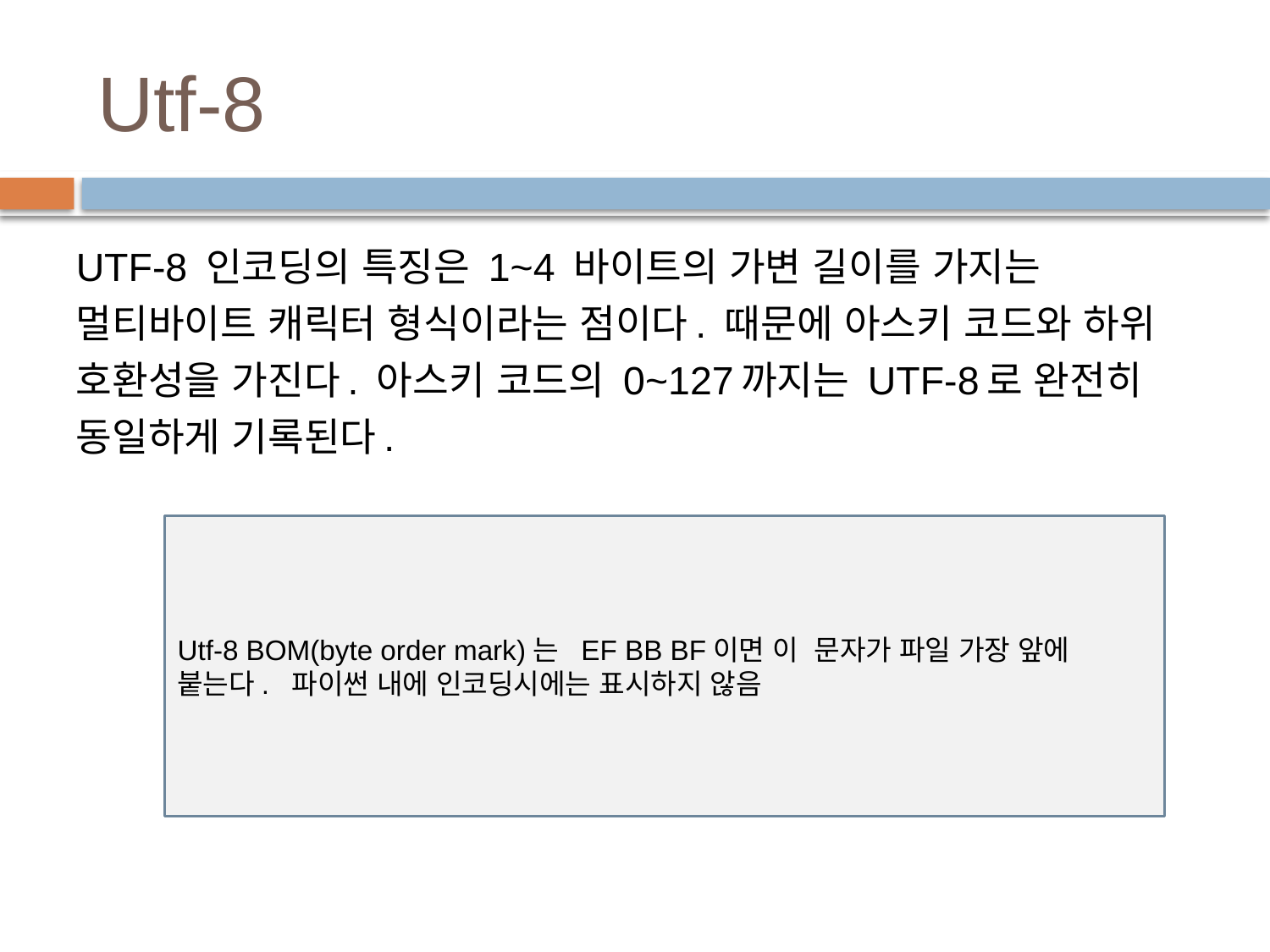

# Utf-8
UTF-8 인코딩의 특징은 1~4 바이트의 가변 길이를 가지는 멀티바이트 캐릭터 형식이라는 점이다. 때문에 아스키 코드와 하위 호환성을 가진다. 아스키 코드의 0~127까지는 UTF-8로 완전히 동일하게 기록된다.
Utf-8 BOM(byte order mark)는  EF BB BF이면 이  문자가 파일 가장 앞에 붙는다.  파이썬 내에 인코딩시에는 표시하지 않음